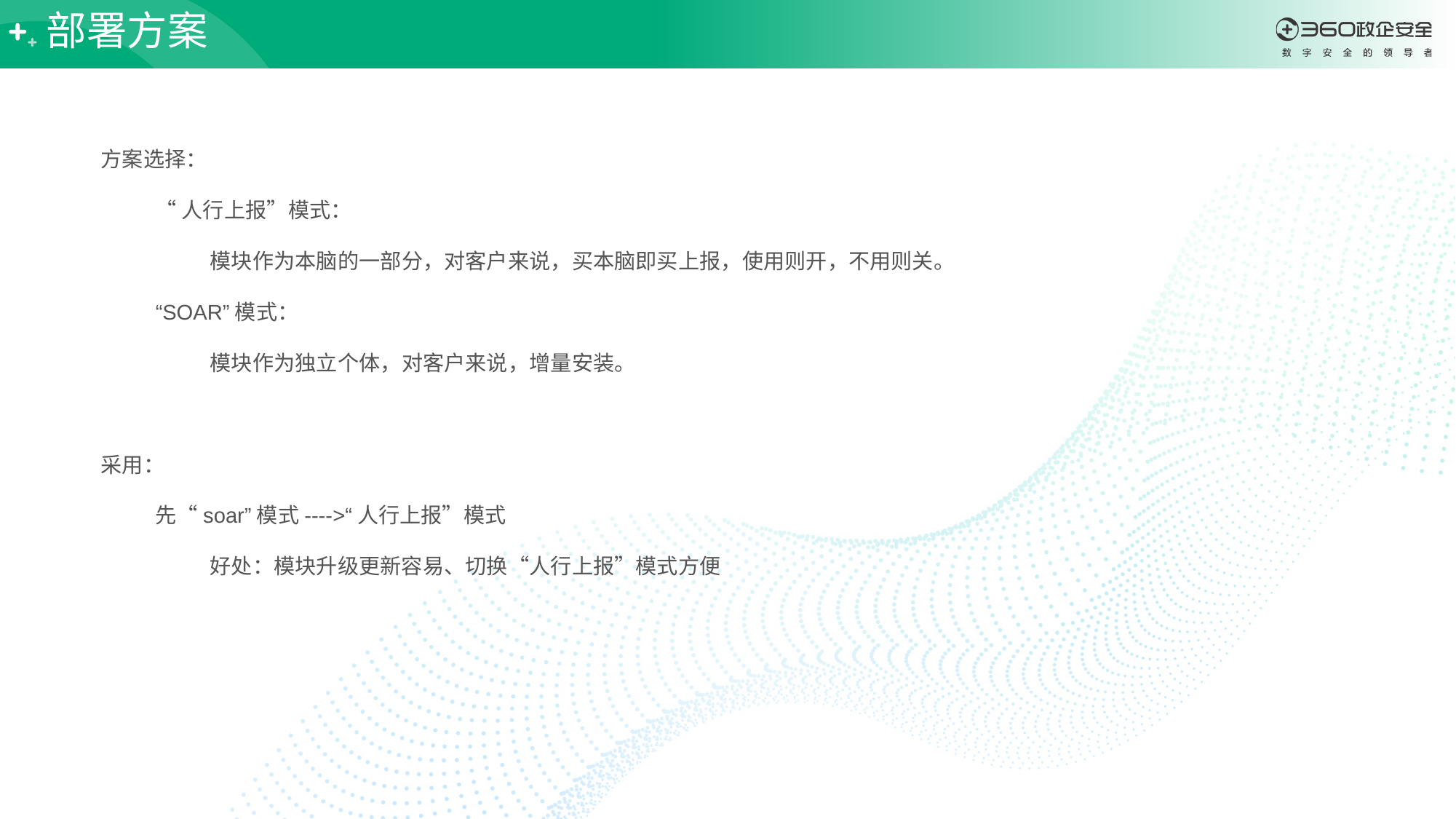

部署方案

方案选择：
“人行上报”模式：
模块作为本脑的一部分，对客户来说，买本脑即买上报，使用则开，不用则关。
“SOAR”模式：
模块作为独立个体，对客户来说，增量安装。

采用：
先“soar”模式---->“人行上报”模式
好处：模块升级更新容易、切换“人行上报”模式方便